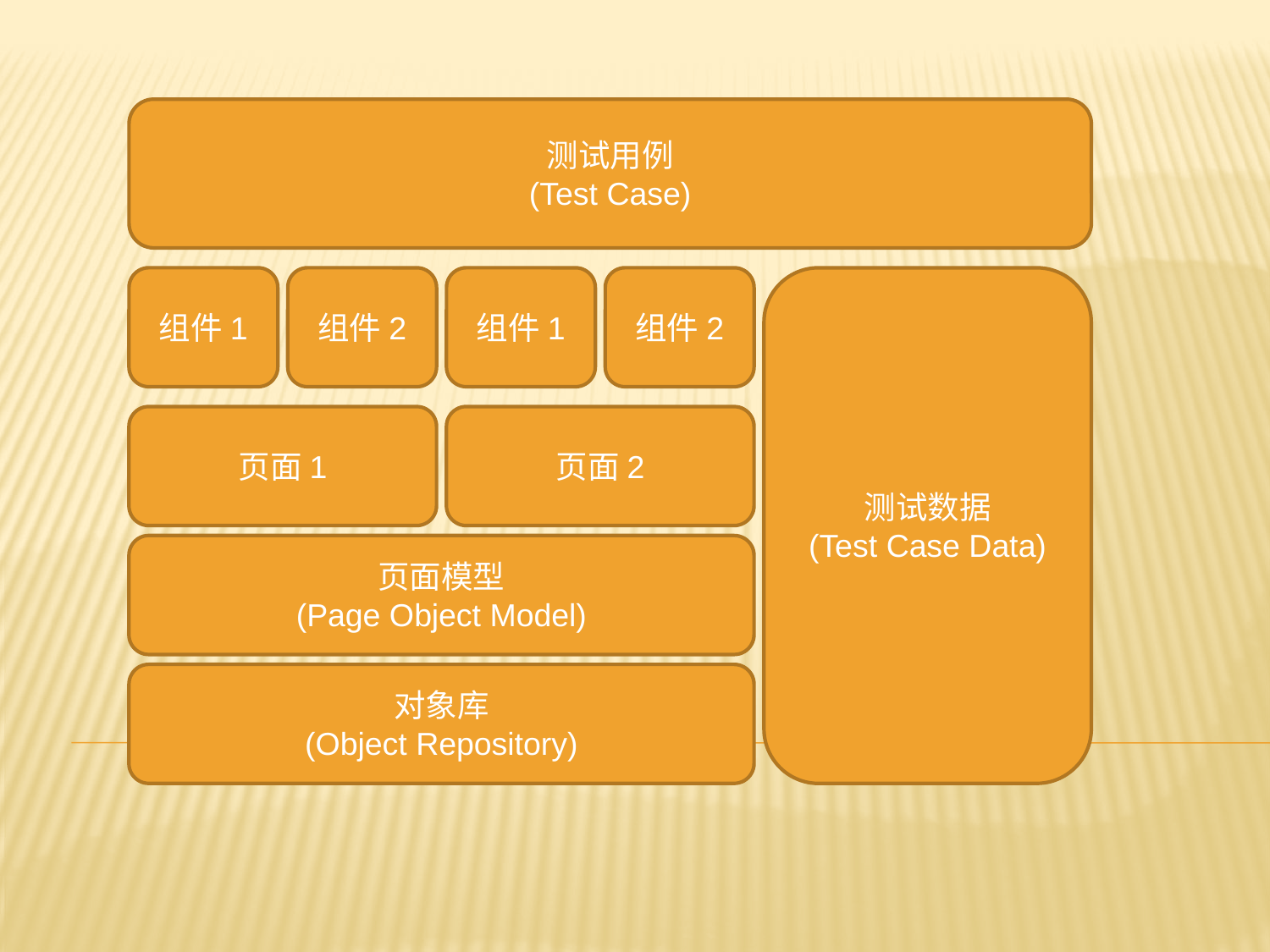

测试用例
(Test Case)
组件1
组件2
组件1
组件2
测试数据
(Test Case Data)
页面1
页面2
页面模型
(Page Object Model)
对象库
(Object Repository)